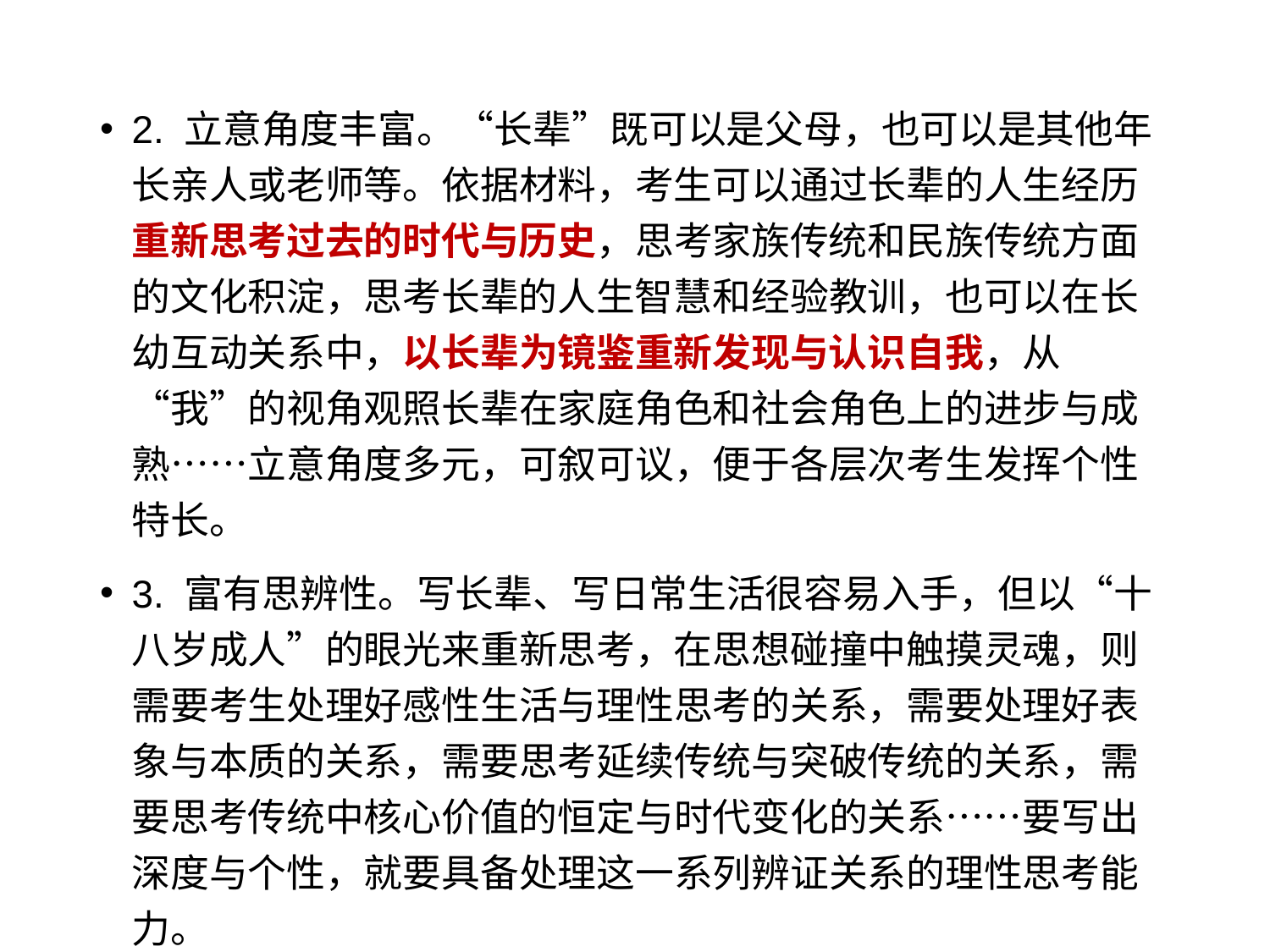

2. 立意角度丰富。“长辈”既可以是父母，也可以是其他年长亲人或老师等。依据材料，考生可以通过长辈的人生经历重新思考过去的时代与历史，思考家族传统和民族传统方面的文化积淀，思考长辈的人生智慧和经验教训，也可以在长幼互动关系中，以长辈为镜鉴重新发现与认识自我，从“我”的视角观照长辈在家庭角色和社会角色上的进步与成熟……立意角度多元，可叙可议，便于各层次考生发挥个性特长。
3. 富有思辨性。写长辈、写日常生活很容易入手，但以“十八岁成人”的眼光来重新思考，在思想碰撞中触摸灵魂，则需要考生处理好感性生活与理性思考的关系，需要处理好表象与本质的关系，需要思考延续传统与突破传统的关系，需要思考传统中核心价值的恒定与时代变化的关系……要写出深度与个性，就要具备处理这一系列辨证关系的理性思考能力。